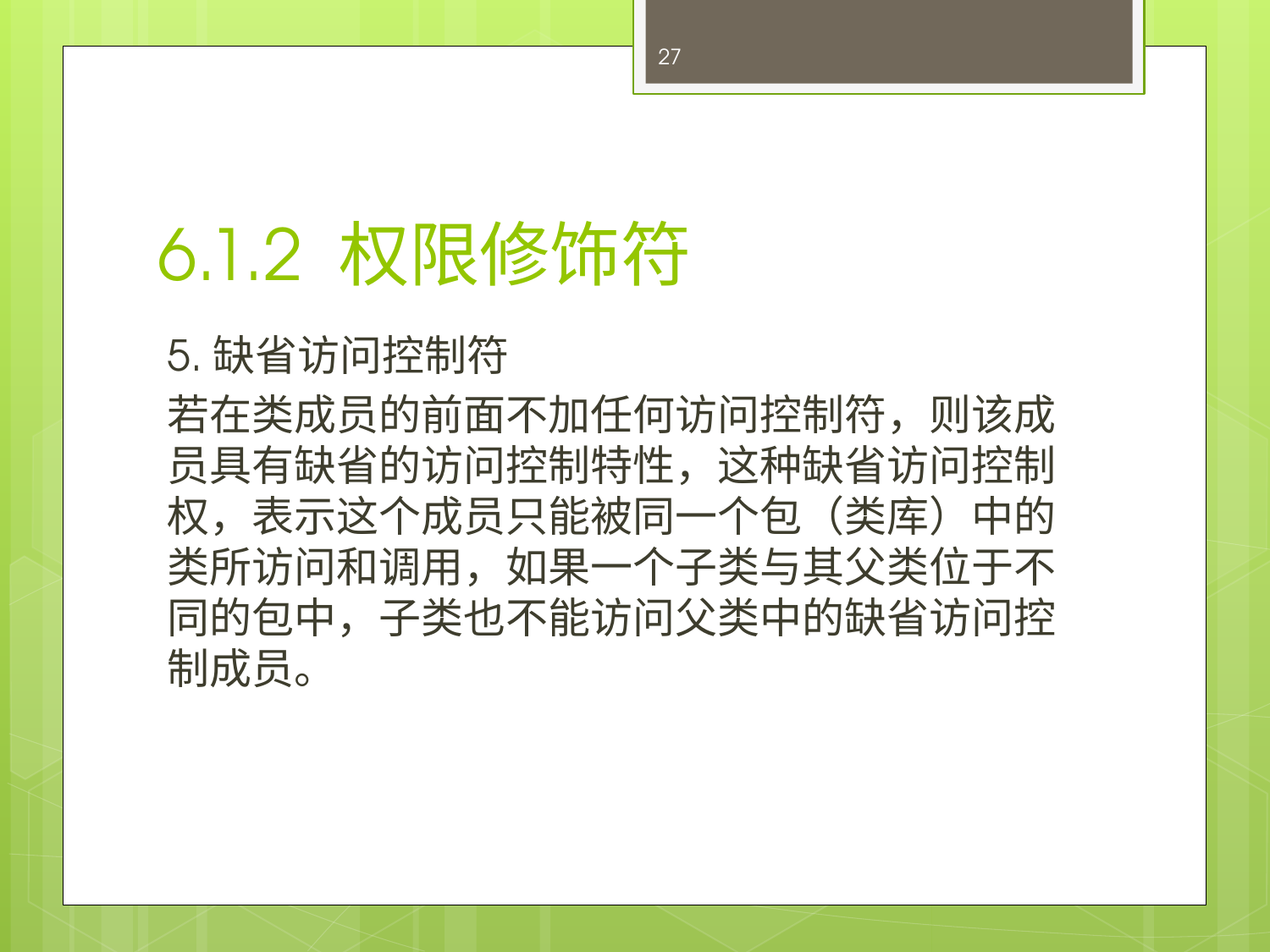

27
# 6.1.2 权限修饰符
5.缺省访问控制符
若在类成员的前面不加任何访问控制符，则该成员具有缺省的访问控制特性，这种缺省访问控制权，表示这个成员只能被同一个包（类库）中的类所访问和调用，如果一个子类与其父类位于不同的包中，子类也不能访问父类中的缺省访问控制成员。